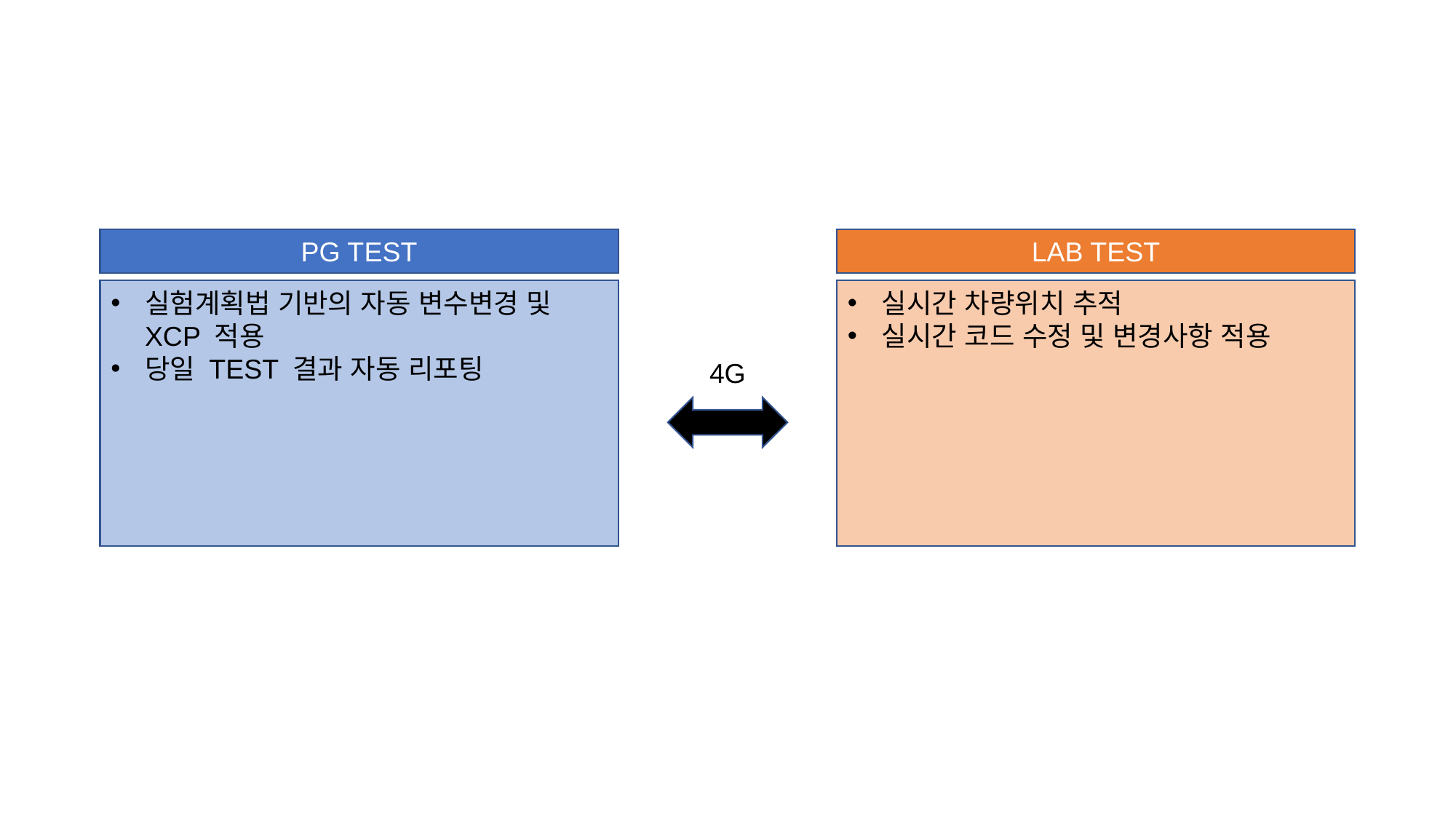

#
PG TEST
LAB TEST
실험계획법 기반의 자동 변수변경 및 XCP 적용
당일 TEST 결과 자동 리포팅

실시간 차량위치 추적
실시간 코드 수정 및 변경사항 적용
4G